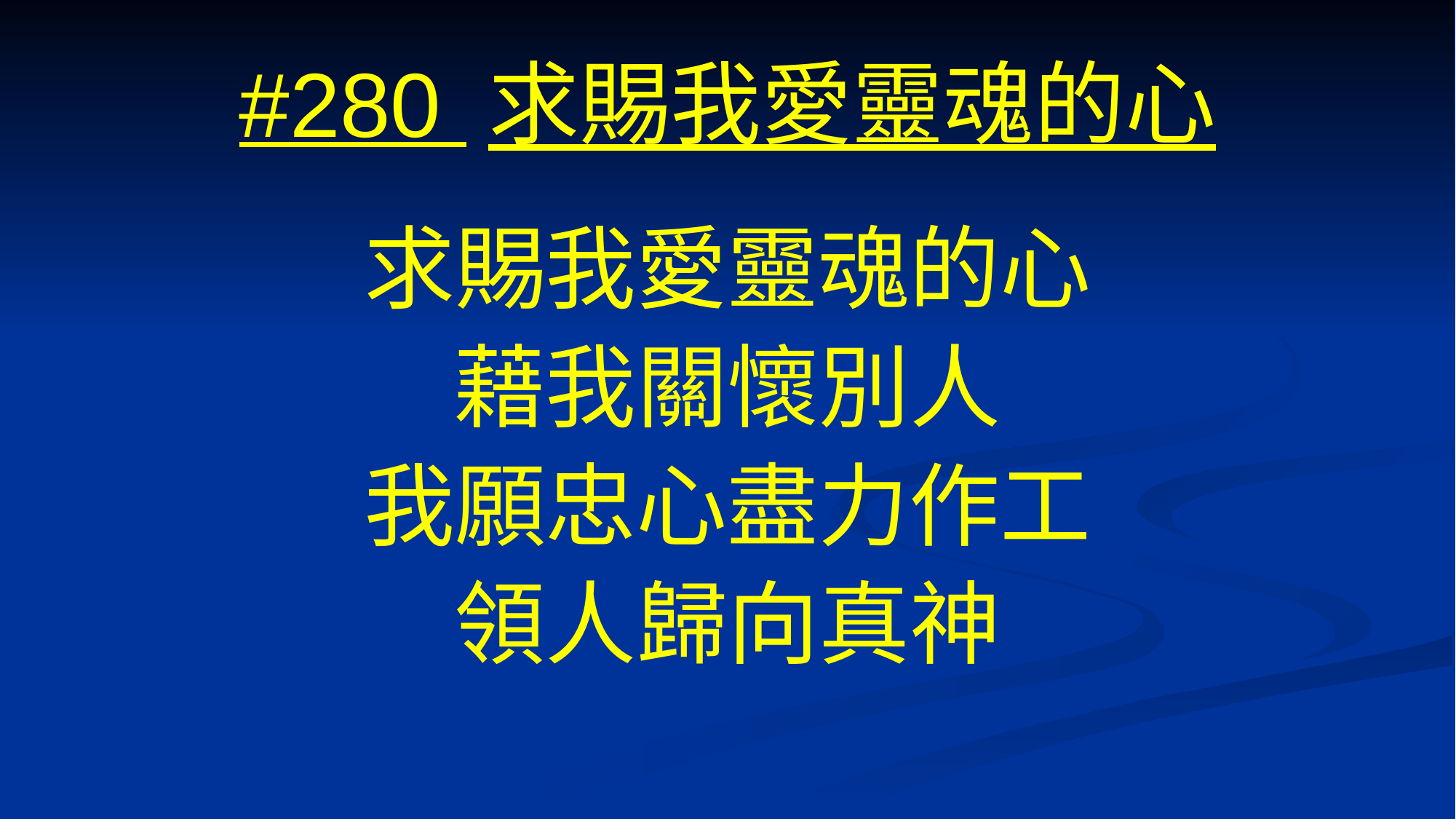

# #280 求賜我愛靈魂的心
求賜我愛靈魂的心
藉我關懷別人
我願忠心盡力作工
領人歸向真神